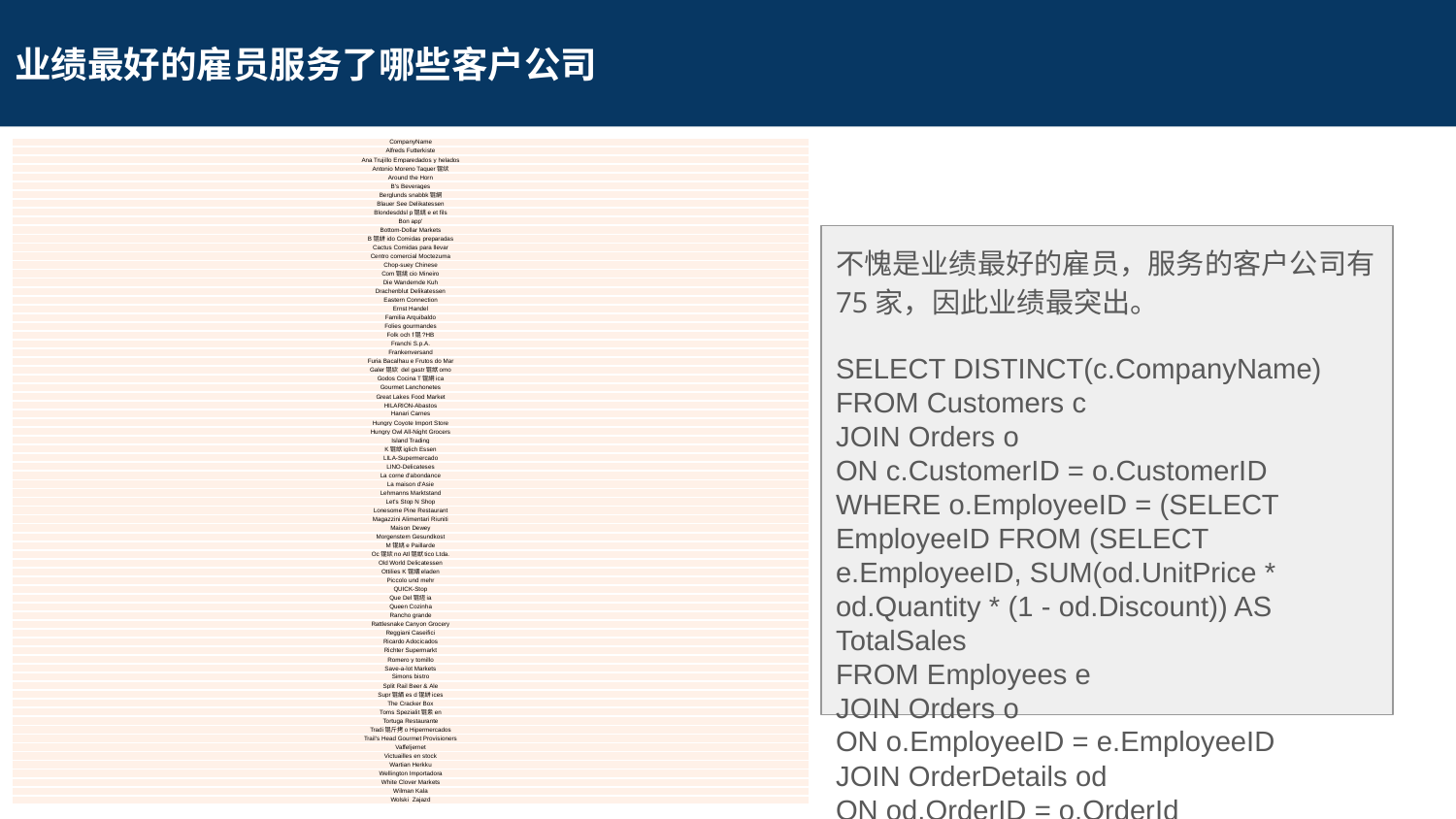

# 业绩最好的雇员服务了哪些客户公司
| CompanyName |
| --- |
| Alfreds Futterkiste |
| Ana Trujillo Emparedados y helados |
| Antonio Moreno Taquer锟絘 |
| Around the Horn |
| B's Beverages |
| Berglunds snabbk锟絧 |
| Blauer See Delikatessen |
| Blondesddsl p锟絩e et fils |
| Bon app' |
| Bottom-Dollar Markets |
| B锟絣ido Comidas preparadas |
| Cactus Comidas para llevar |
| Centro comercial Moctezuma |
| Chop-suey Chinese |
| Com锟絩cio Mineiro |
| Die Wandernde Kuh |
| Drachenblut Delikatessen |
| Eastern Connection |
| Ernst Handel |
| Familia Arquibaldo |
| Folies gourmandes |
| Folk och f锟?HB |
| Franchi S.p.A. |
| Frankenversand |
| Furia Bacalhau e Frutos do Mar |
| Galer锟絘 del gastr锟絥omo |
| Godos Cocina T锟絧ica |
| Gourmet Lanchonetes |
| Great Lakes Food Market |
| HILARION-Abastos |
| Hanari Carnes |
| Hungry Coyote Import Store |
| Hungry Owl All-Night Grocers |
| Island Trading |
| K锟絥iglich Essen |
| LILA-Supermercado |
| LINO-Delicateses |
| La corne d'abondance |
| La maison d'Asie |
| Lehmanns Marktstand |
| Let's Stop N Shop |
| Lonesome Pine Restaurant |
| Magazzini Alimentari Riuniti |
| Maison Dewey |
| Morgenstern Gesundkost |
| M锟絩e Paillarde |
| Oc锟絘no Atl锟絥tico Ltda. |
| Old World Delicatessen |
| Ottilies K锟絪eladen |
| Piccolo und mehr |
| QUICK-Stop |
| Que Del锟絚ia |
| Queen Cozinha |
| Rancho grande |
| Rattlesnake Canyon Grocery |
| Reggiani Caseifici |
| Ricardo Adocicados |
| Richter Supermarkt |
| Romero y tomillo |
| Save-a-lot Markets |
| Simons bistro |
| Split Rail Beer & Ale |
| Supr锟絤es d锟絣ices |
| The Cracker Box |
| Toms Spezialit锟絫en |
| Tortuga Restaurante |
| Tradi锟斤拷o Hipermercados |
| Trail's Head Gourmet Provisioners |
| Vaffeljernet |
| Victuailles en stock |
| Wartian Herkku |
| Wellington Importadora |
| White Clover Markets |
| Wilman Kala |
| Wolski Zajazd |
<visualization>
不愧是业绩最好的雇员，服务的客户公司有75家，因此业绩最突出。
SELECT DISTINCT(c.CompanyName)
FROM Customers c
JOIN Orders o
ON c.CustomerID = o.CustomerID
WHERE o.EmployeeID = (SELECT EmployeeID FROM (SELECT e.EmployeeID, SUM(od.UnitPrice * od.Quantity * (1 - od.Discount)) AS TotalSales
FROM Employees e
JOIN Orders o
ON o.EmployeeID = e.EmployeeID
JOIN OrderDetails od
ON od.OrderID = o.OrderId
GROUP BY 1
ORDER BY 2
DESC
LIMIT 1) t1)
ORDER BY 1